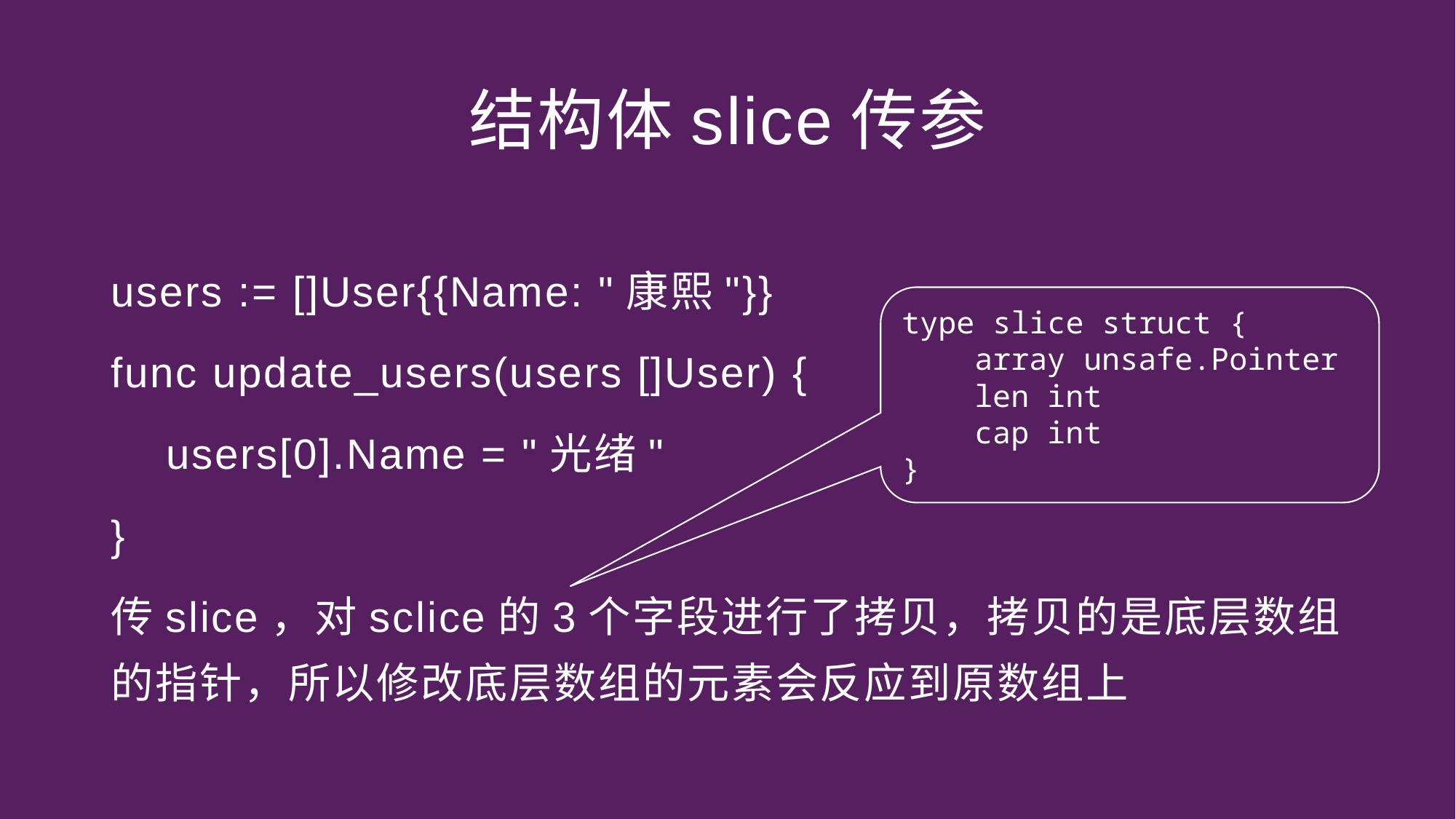

# 结构体slice传参
users := []User{{Name: "康熙"}}
func update_users(users []User) {
    users[0].Name = "光绪"
}
传slice，对sclice的3个字段进行了拷贝，拷贝的是底层数组的指针，所以修改底层数组的元素会反应到原数组上
type slice struct {
    array unsafe.Pointer
    len int
    cap int
}